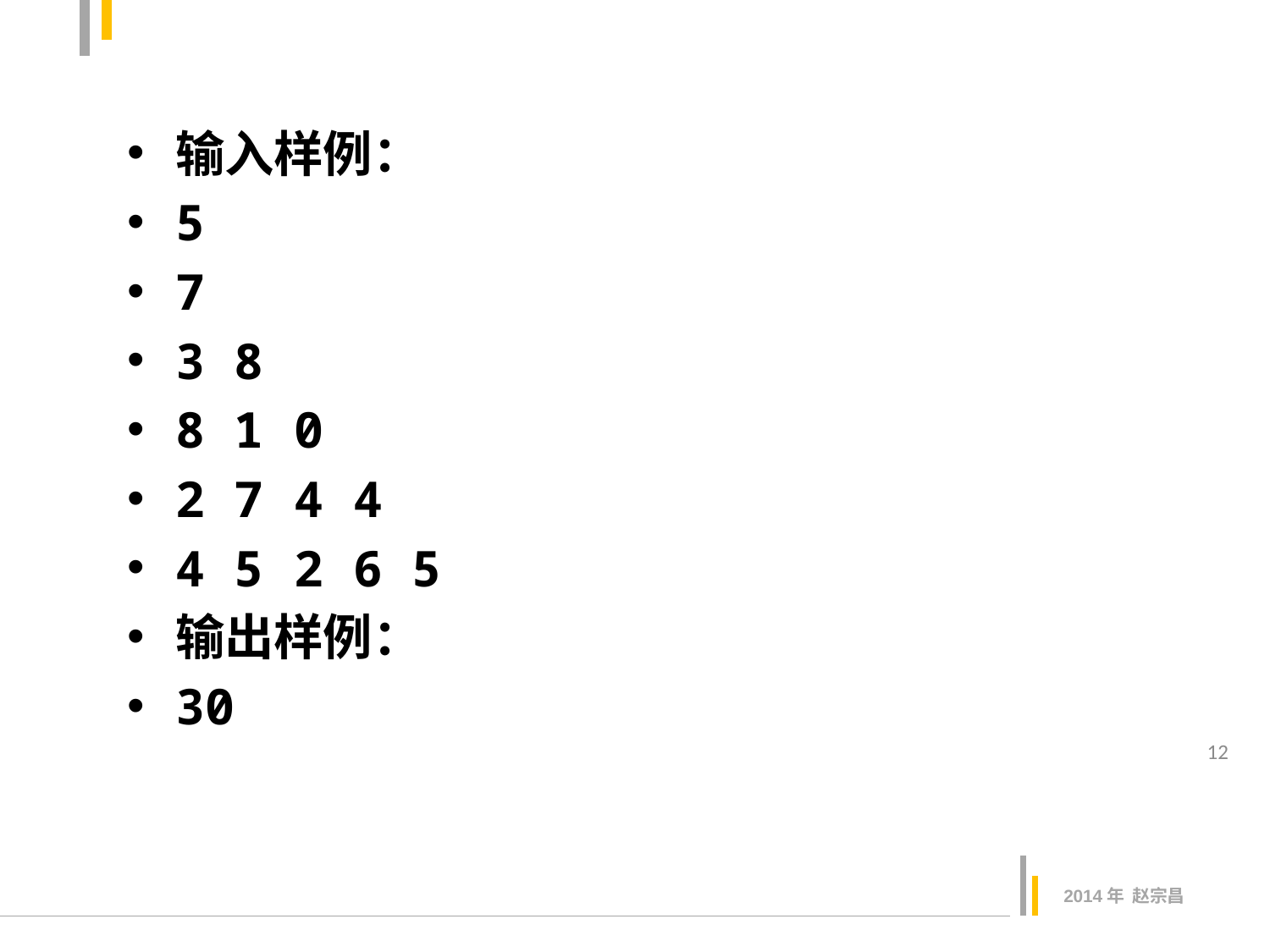

输入样例：
5
7
3 8
8 1 0
2 7 4 4
4 5 2 6 5
输出样例：
30

12